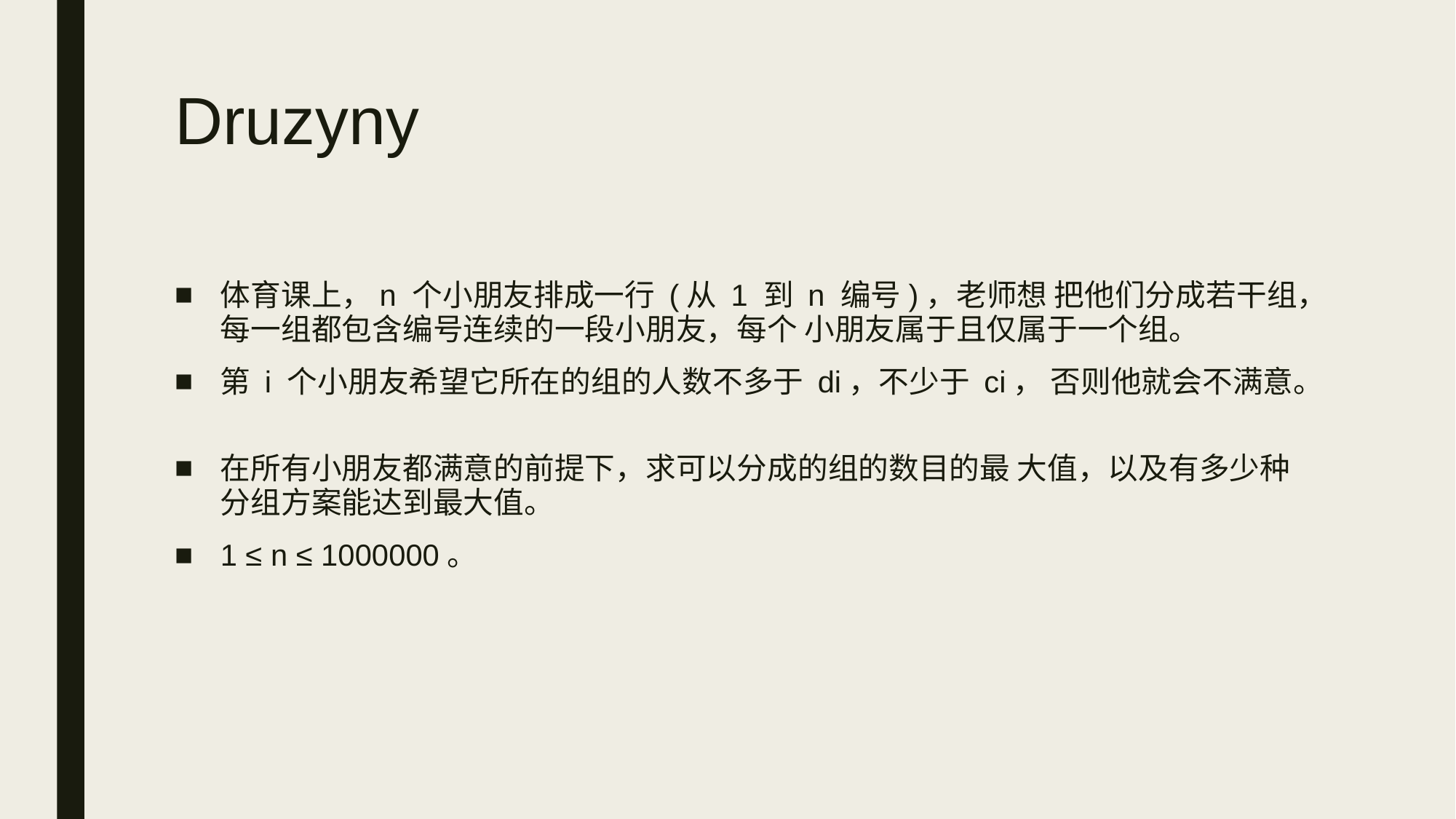

# Druzyny
体育课上，n 个小朋友排成一行 (从 1 到 n 编号)，老师想 把他们分成若干组，每一组都包含编号连续的一段小朋友，每个 小朋友属于且仅属于一个组。
第 i 个小朋友希望它所在的组的人数不多于 di，不少于 ci， 否则他就会不满意。
在所有小朋友都满意的前提下，求可以分成的组的数目的最 大值，以及有多少种分组方案能达到最大值。
1 ≤ n ≤ 1000000。